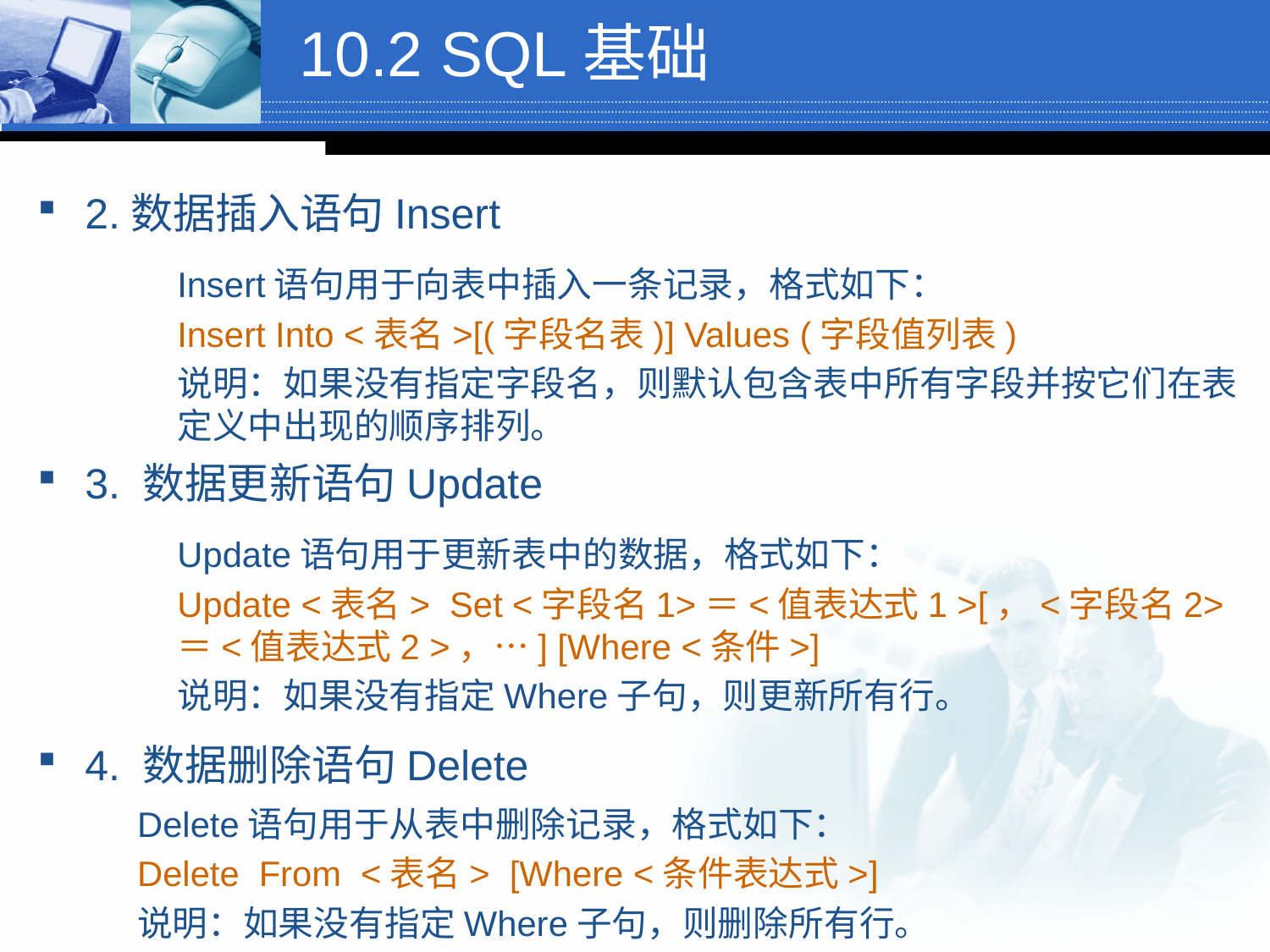

# 10.2 SQL基础
2.数据插入语句Insert
Insert语句用于向表中插入一条记录，格式如下：
Insert Into <表名>[(字段名表)] Values (字段值列表)
说明：如果没有指定字段名，则默认包含表中所有字段并按它们在表定义中出现的顺序排列。
3. 数据更新语句Update
Update语句用于更新表中的数据，格式如下：
Update <表名>  Set <字段名1>＝<值表达式1 >[，<字段名2>＝<值表达式2 >，…] [Where <条件>]
说明：如果没有指定Where子句，则更新所有行。
4. 数据删除语句Delete
Delete语句用于从表中删除记录，格式如下：
Delete  From  <表名>  [Where <条件表达式>]
说明：如果没有指定Where子句，则删除所有行。